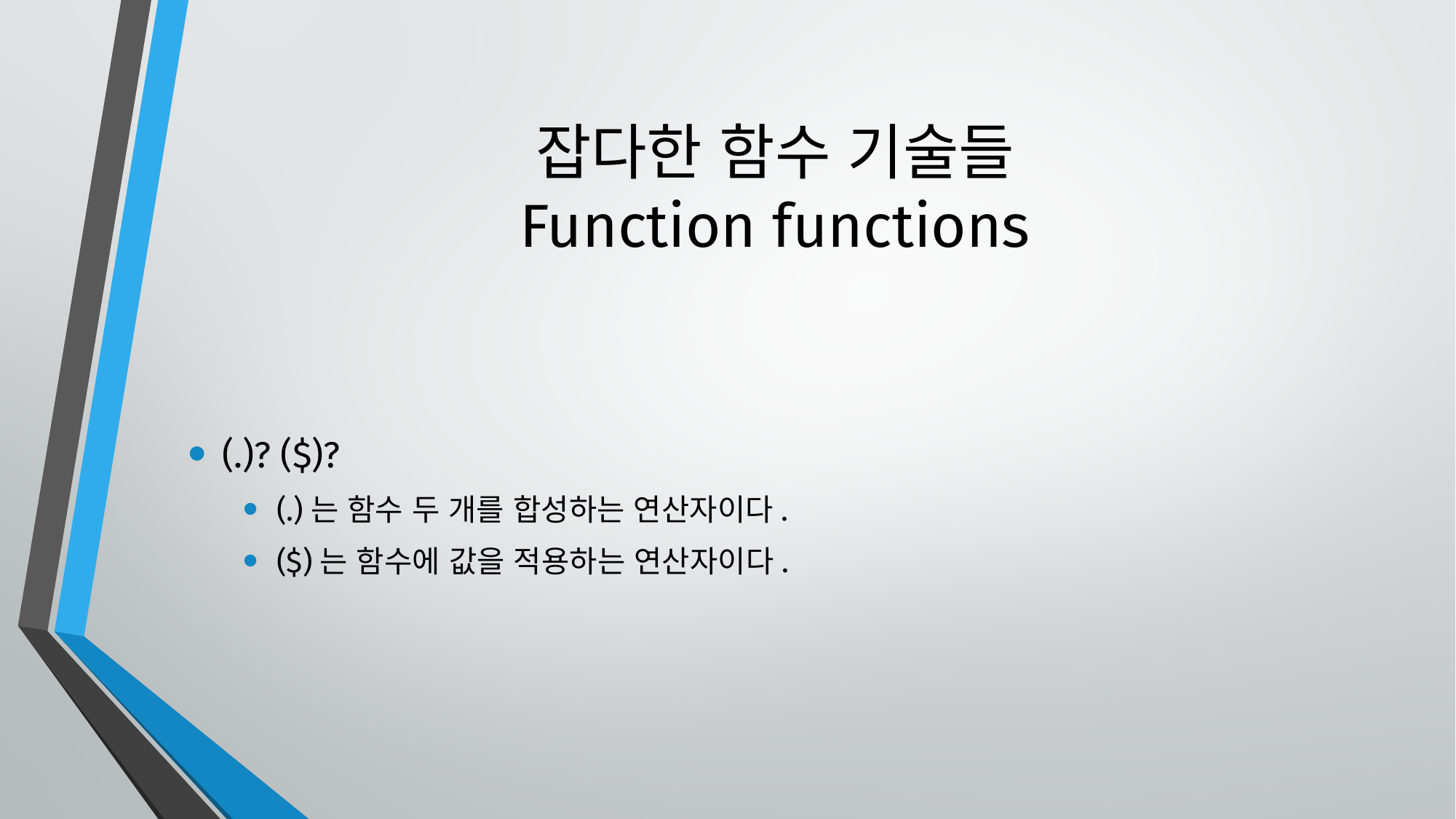

# 잡다한 함수 기술들 Function functions
(.)? ($)?
(.)는 함수 두 개를 합성하는 연산자이다.
($)는 함수에 값을 적용하는 연산자이다.